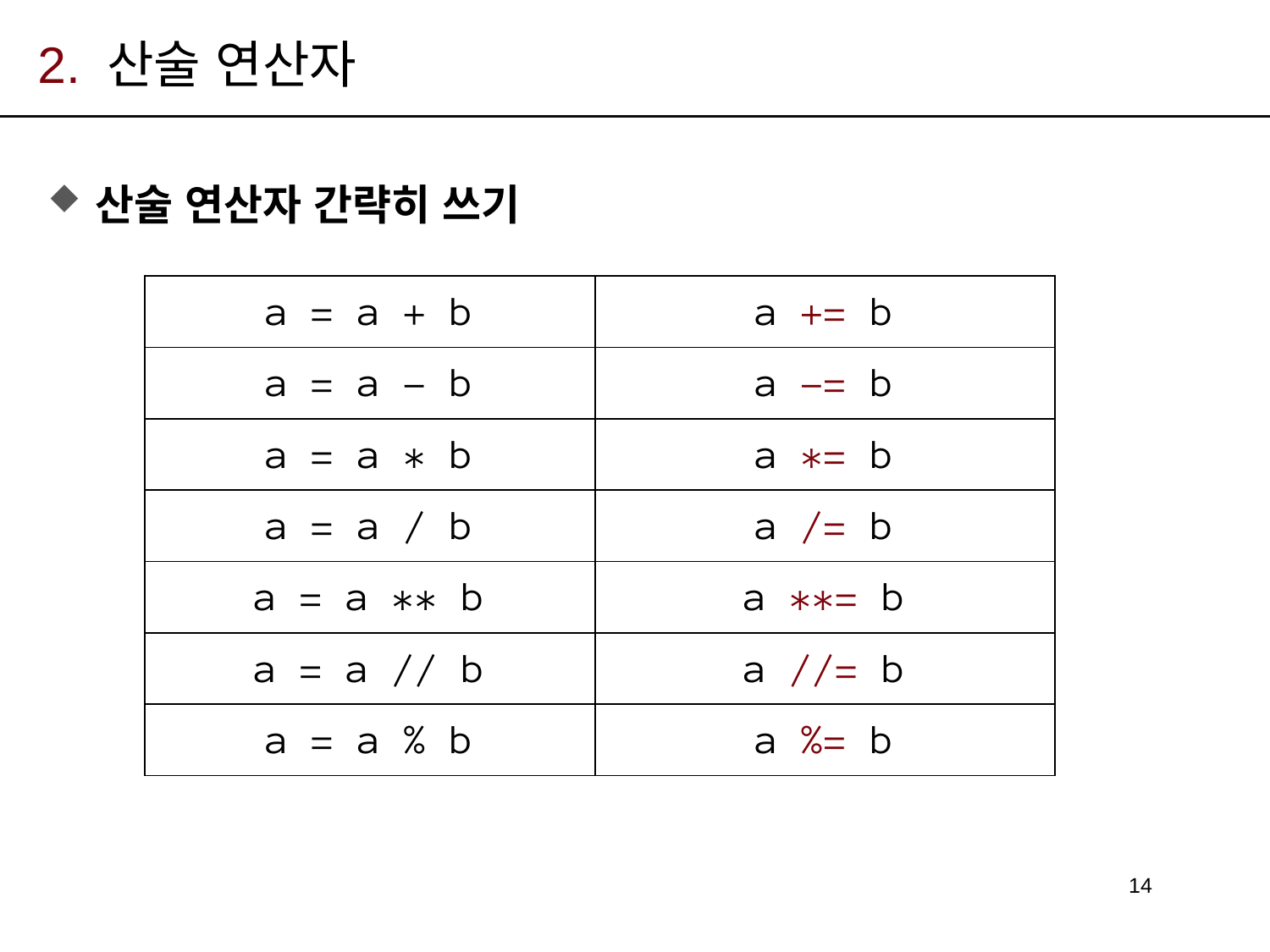

# 2. 산술 연산자
산술 연산자 간략히 쓰기
| a = a + b | a += b |
| --- | --- |
| a = a - b | a -= b |
| a = a \* b | a \*= b |
| a = a / b | a /= b |
| a = a \*\* b | a \*\*= b |
| a = a // b | a //= b |
| a = a % b | a %= b |
14